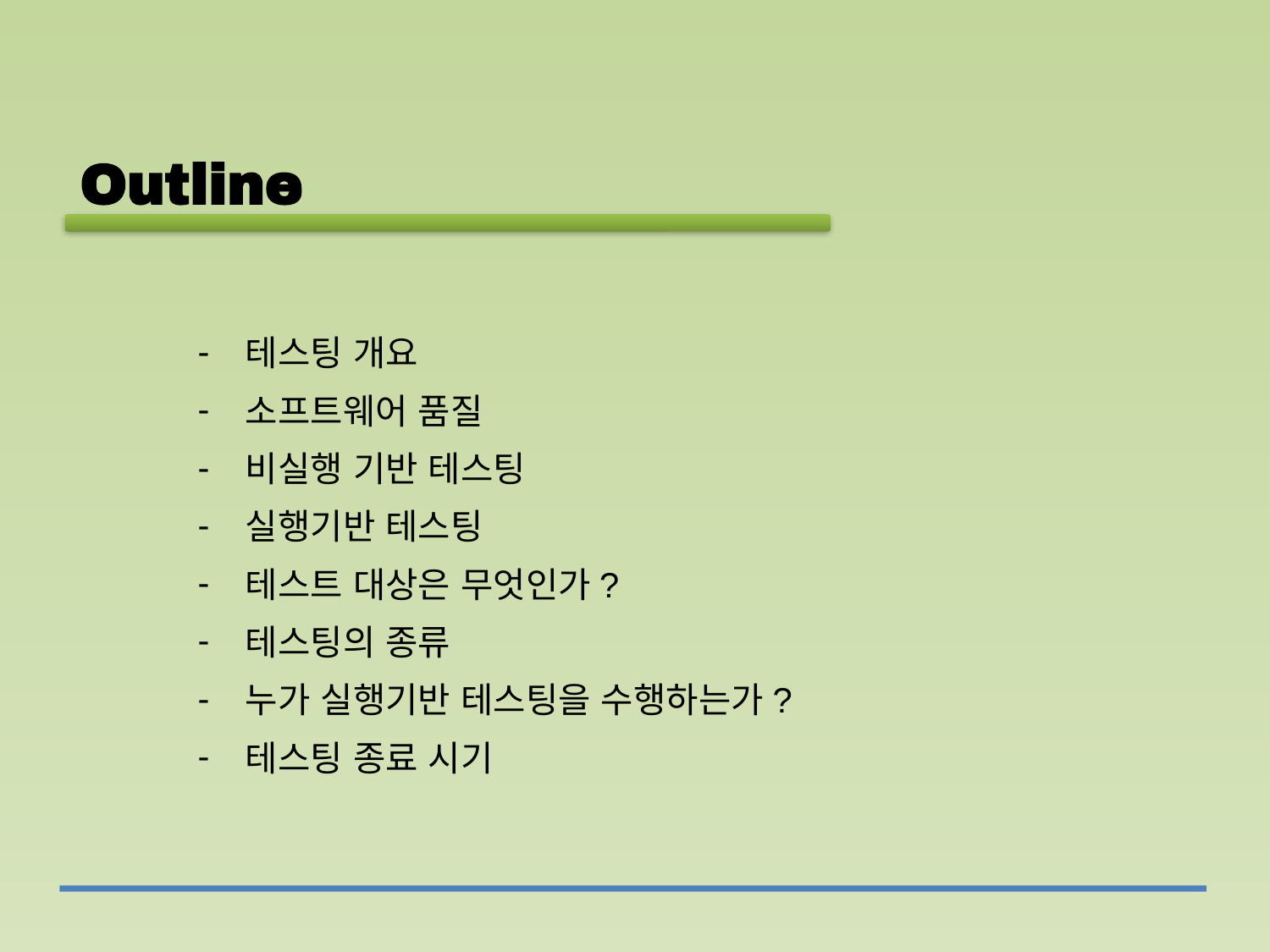

Outline

테스팅 개요
소프트웨어 품질
비실행 기반 테스팅
실행기반 테스팅
테스트 대상은 무엇인가?
테스팅의 종류
누가 실행기반 테스팅을 수행하는가?
테스팅 종료 시기